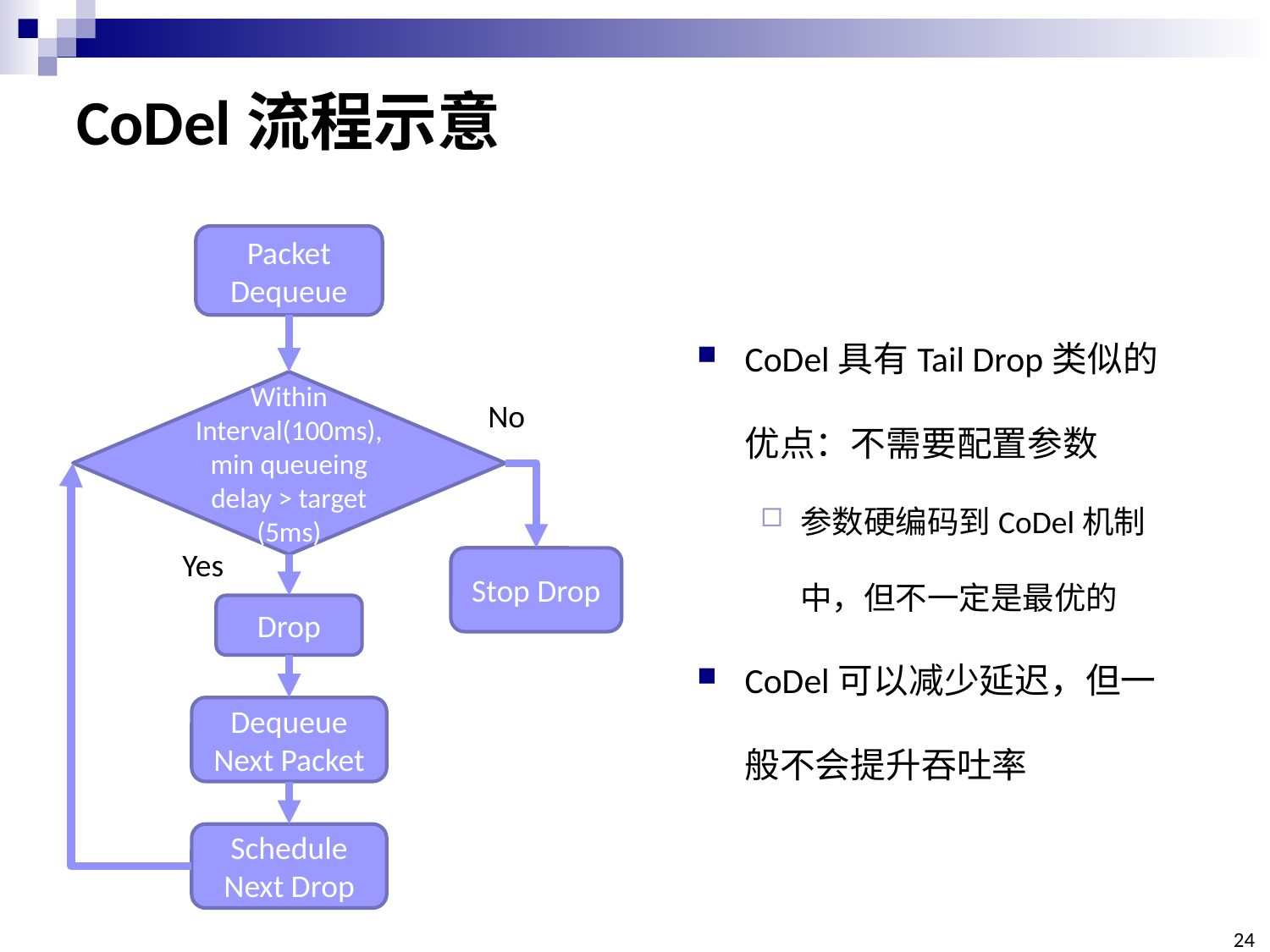

# CoDel流程示意
Packet Dequeue
CoDel具有Tail Drop类似的优点：不需要配置参数
参数硬编码到CoDel机制中，但不一定是最优的
CoDel可以减少延迟，但一般不会提升吞吐率
Within Interval(100ms), min queueing delay > target
(5ms)
No
Yes
Stop Drop
Drop
Dequeue Next Packet
Schedule Next Drop
24